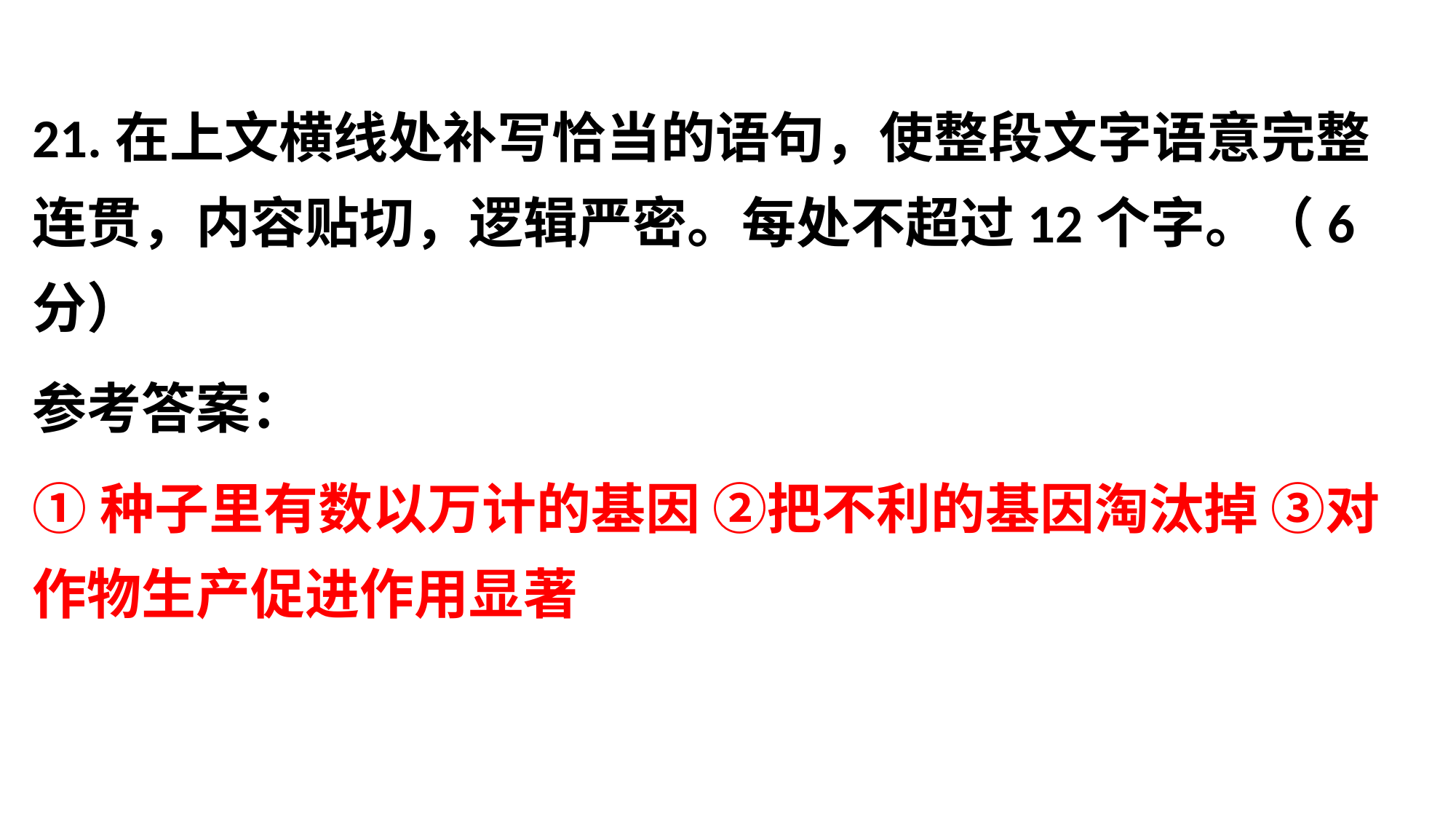

21.在上文横线处补写恰当的语句，使整段文字语意完整连贯，内容贴切，逻辑严密。每处不超过12个字。（6分）
参考答案：
①种子里有数以万计的基因 ②把不利的基因淘汰掉 ③对作物生产促进作用显著